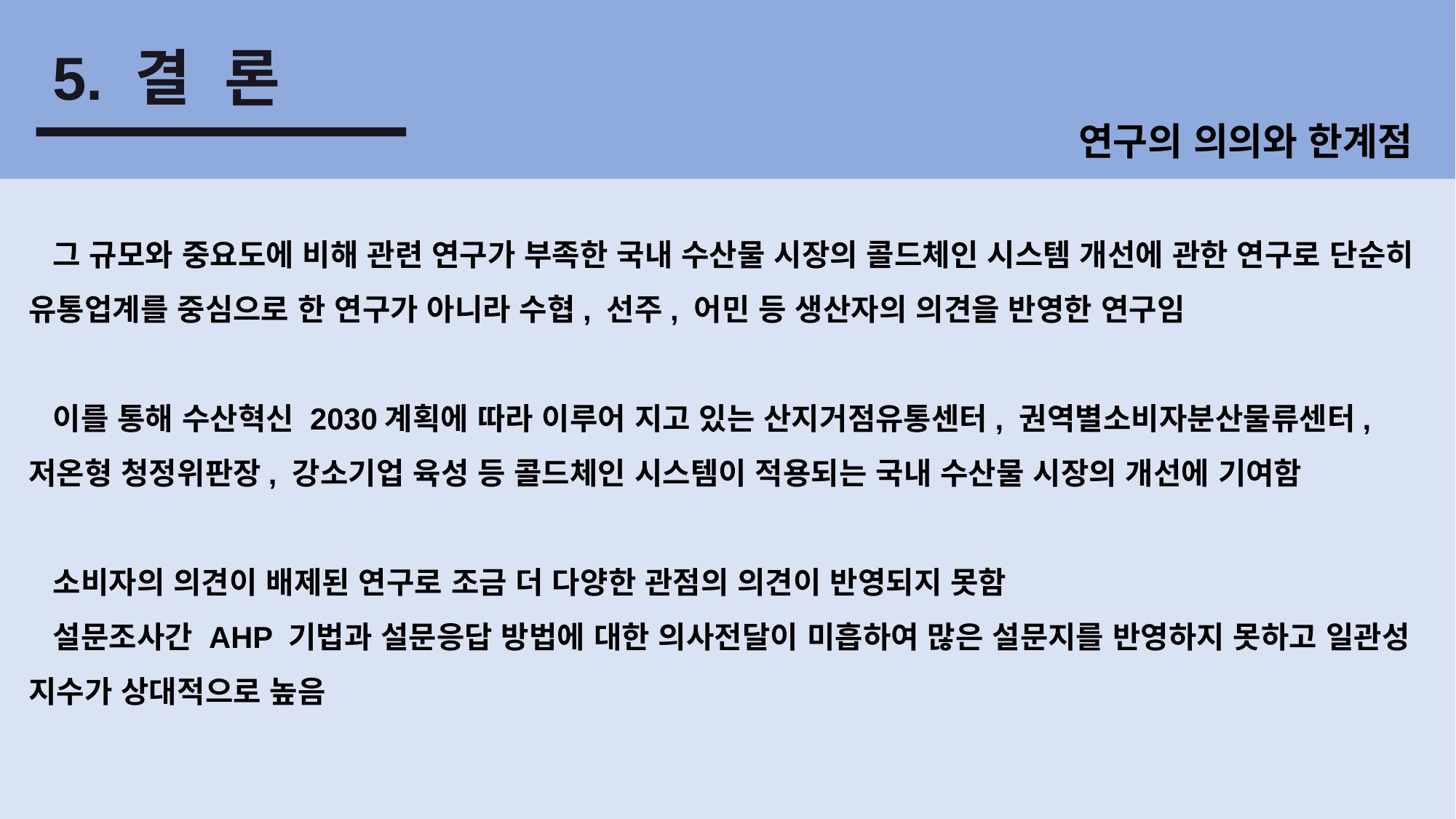

5. 결  론
연구의 의의와 한계점

  그 규모와 중요도에 비해 관련 연구가 부족한 국내 수산물 시장의 콜드체인 시스템 개선에 관한 연구로 단순히 유통업계를 중심으로 한 연구가 아니라 수협, 선주, 어민 등 생산자의 의견을 반영한 연구임

  이를 통해 수산혁신 2030계획에 따라 이루어 지고 있는 산지거점유통센터, 권역별소비자분산물류센터, 저온형 청정위판장, 강소기업 육성 등 콜드체인 시스템이 적용되는 국내 수산물 시장의 개선에 기여함

  소비자의 의견이 배제된 연구로 조금 더 다양한 관점의 의견이 반영되지 못함
  설문조사간 AHP 기법과 설문응답 방법에 대한 의사전달이 미흡하여 많은 설문지를 반영하지 못하고 일관성 지수가 상대적으로 높음